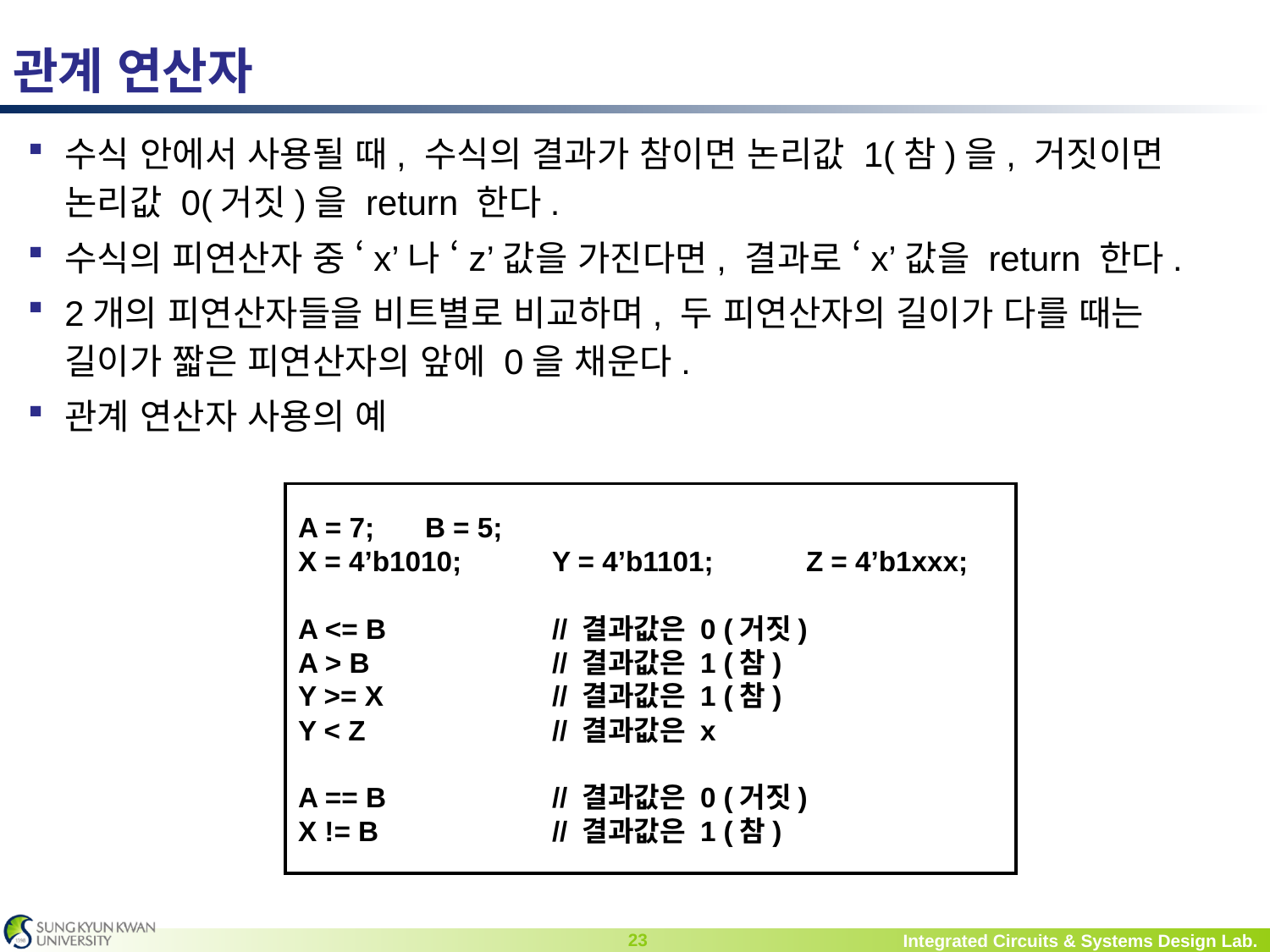

# 관계 연산자
수식 안에서 사용될 때, 수식의 결과가 참이면 논리값 1(참)을, 거짓이면 논리값 0(거짓)을 return 한다.
수식의 피연산자 중 ‘x’나 ‘z’값을 가진다면, 결과로 ‘x’값을 return 한다.
2개의 피연산자들을 비트별로 비교하며, 두 피연산자의 길이가 다를 때는 길이가 짧은 피연산자의 앞에 0을 채운다.
관계 연산자 사용의 예

A = 7;	B = 5;
X = 4’b1010;	Y = 4’b1101;	Z = 4’b1xxx;

A <= B		// 결과값은 0 (거짓)
A > B		// 결과값은 1 (참)
Y >= X		// 결과값은 1 (참)
Y < Z	 	// 결과값은 x

A == B		// 결과값은 0 (거짓)
X != B		// 결과값은 1 (참)